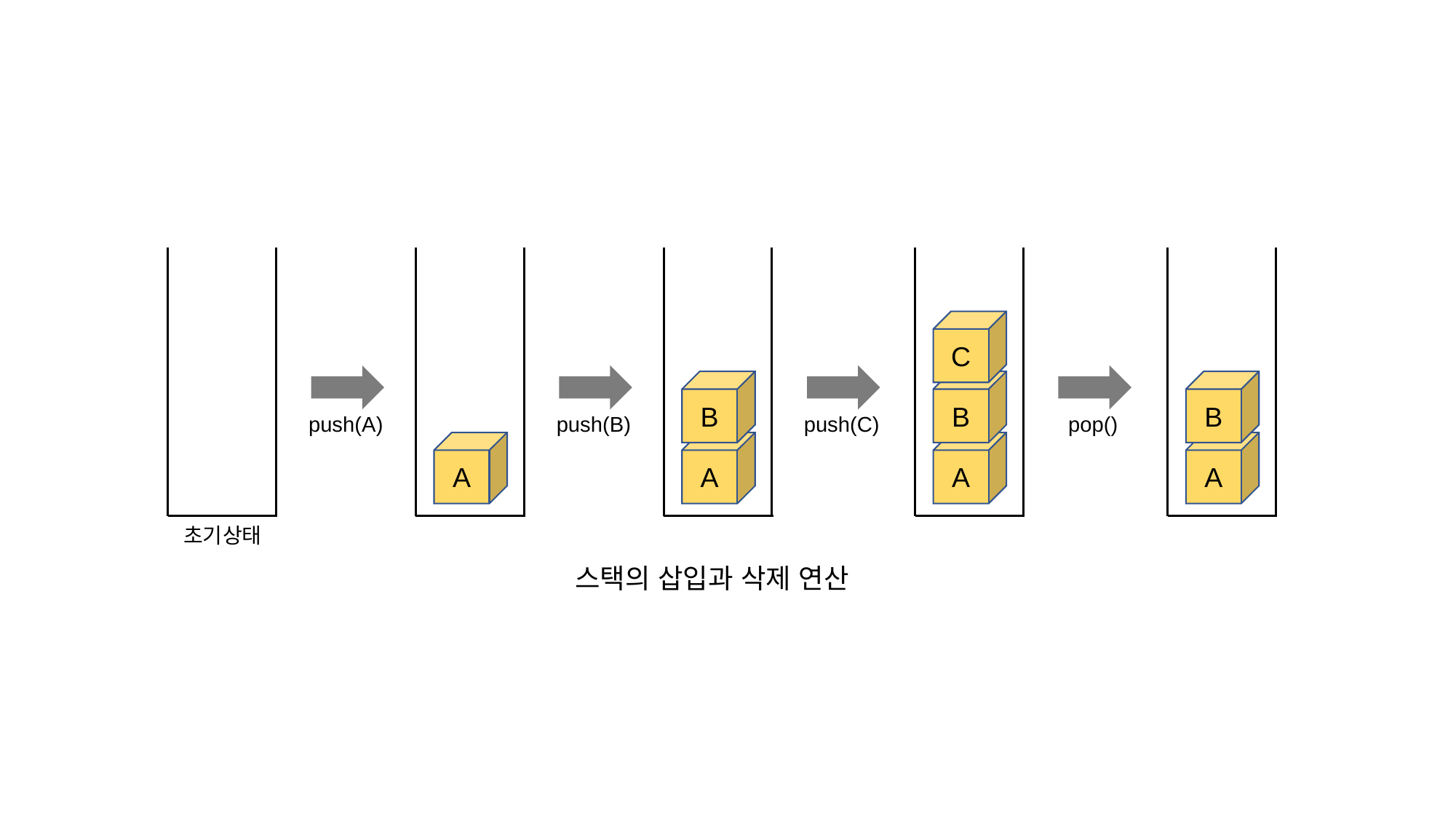

C

B
B
B
push(A)
push(B)
push(C)
pop()
A
A
A
A
초기상태
스택의 삽입과 삭제 연산